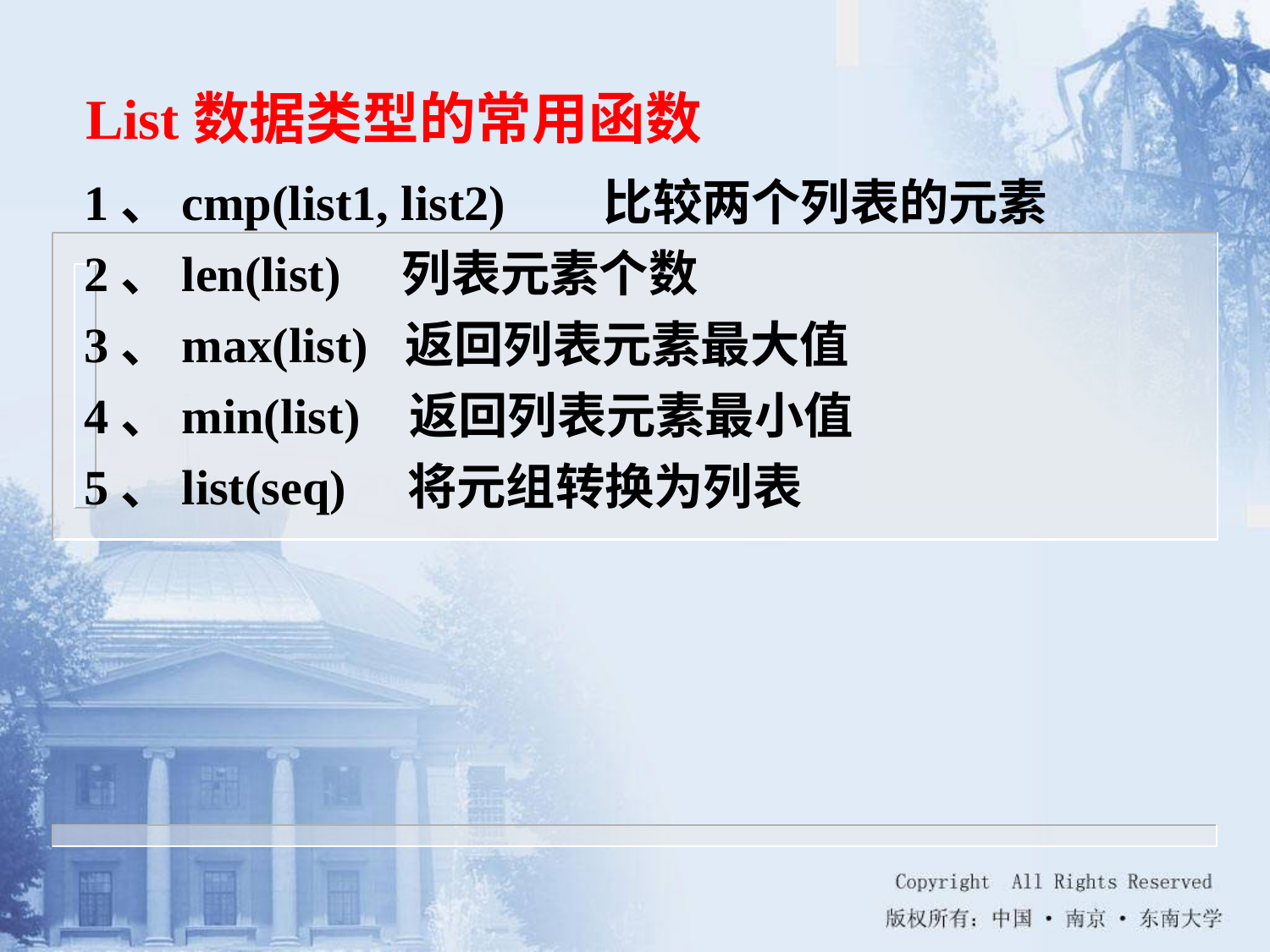

List数据类型的常用函数
1、cmp(list1, list2)       比较两个列表的元素
2、len(list)    列表元素个数
3、max(list)  返回列表元素最大值
4、min(list)   返回列表元素最小值
5、list(seq)    将元组转换为列表